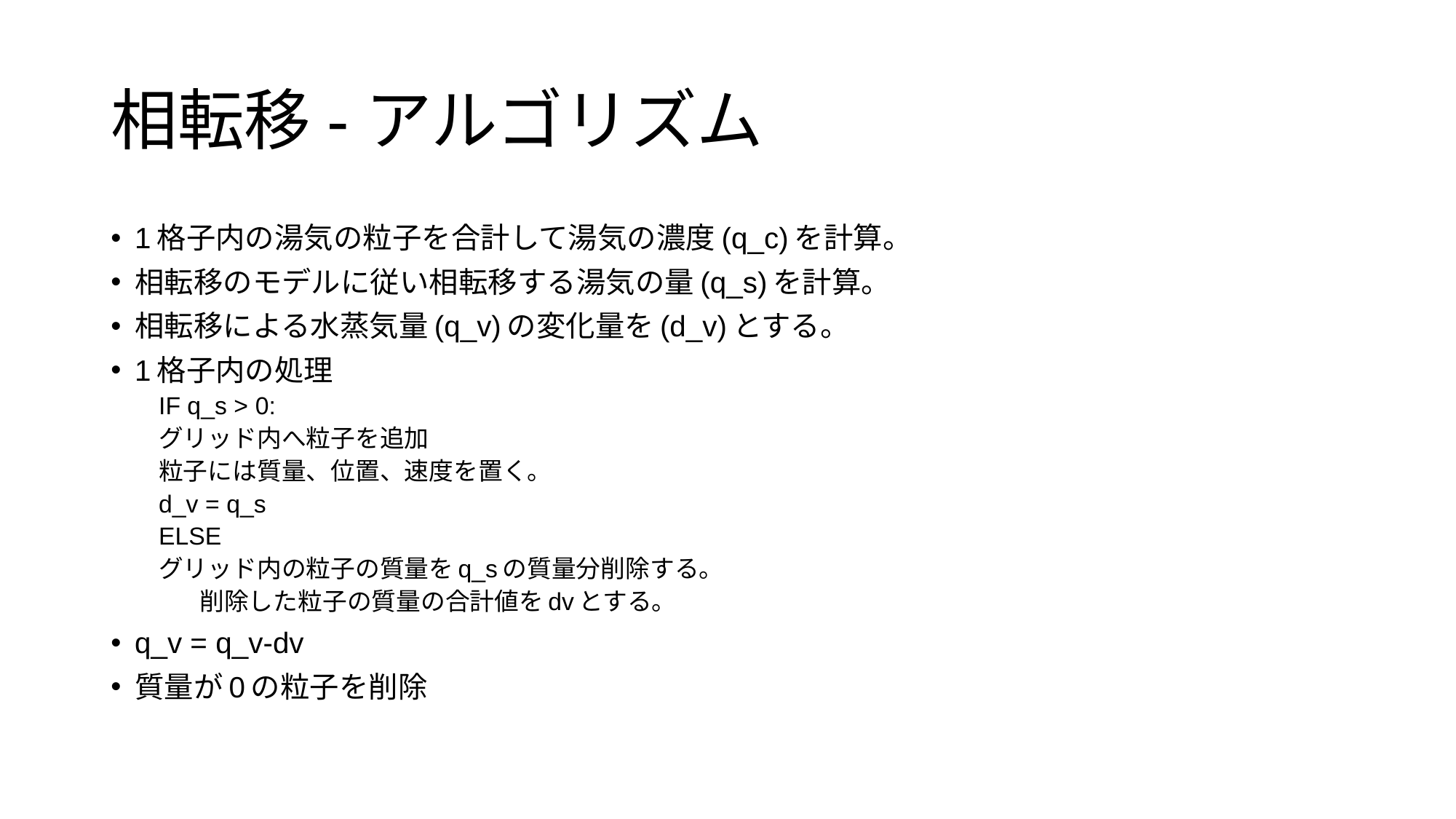

# 相転移-アルゴリズム
1格子内の湯気の粒子を合計して湯気の濃度(q_c)を計算。
相転移のモデルに従い相転移する湯気の量(q_s)を計算。
相転移による水蒸気量(q_v)の変化量を(d_v)とする。
1格子内の処理
IF q_s > 0:
	グリッド内へ粒子を追加
	粒子には質量、位置、速度を置く。
	d_v = q_s
ELSE
	グリッド内の粒子の質量をq_sの質量分削除する。
　   削除した粒子の質量の合計値をdvとする。
q_v = q_v-dv
質量が0の粒子を削除